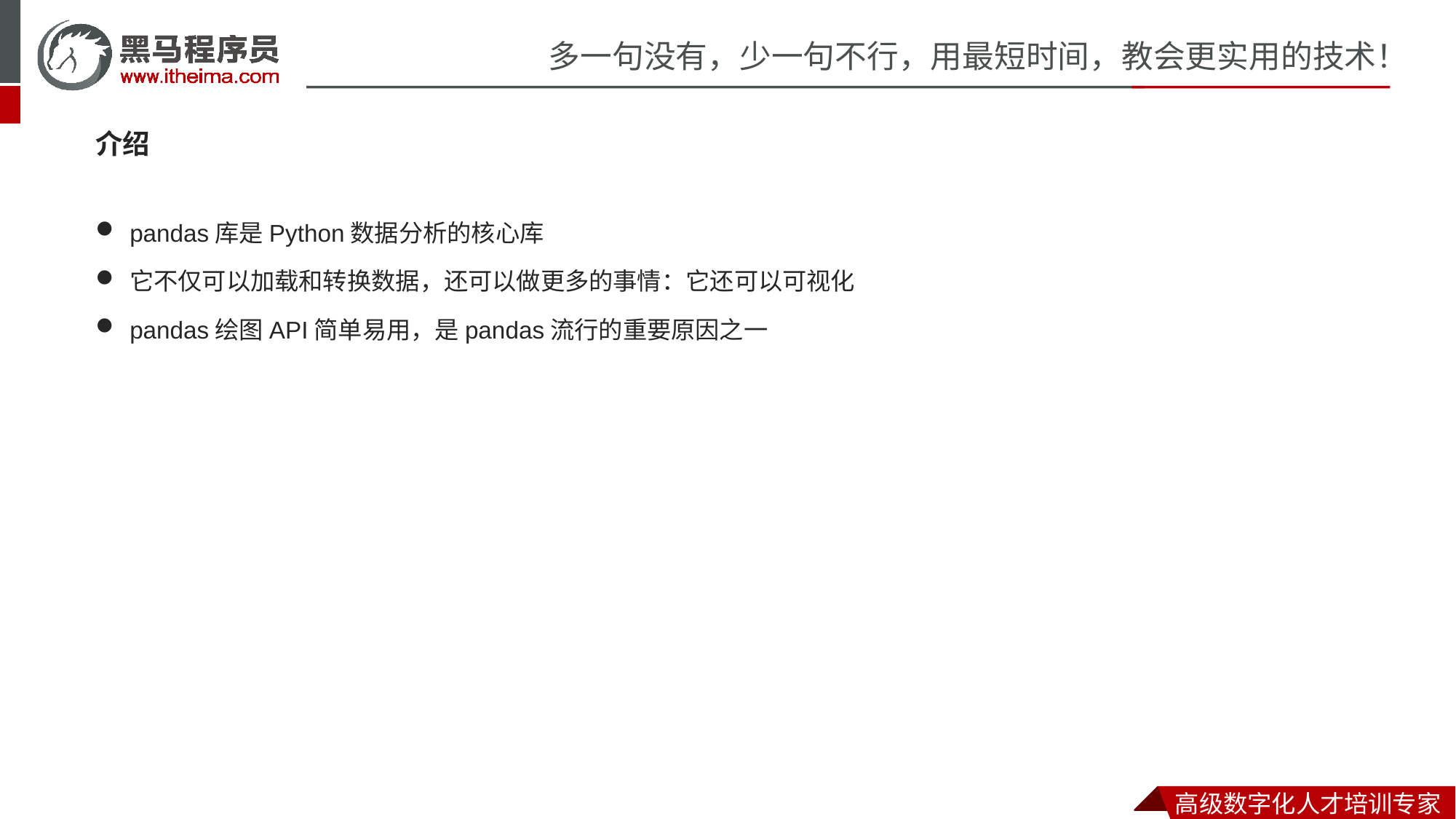

介绍
pandas库是Python数据分析的核心库
它不仅可以加载和转换数据，还可以做更多的事情：它还可以可视化
pandas绘图API简单易用，是pandas流行的重要原因之一